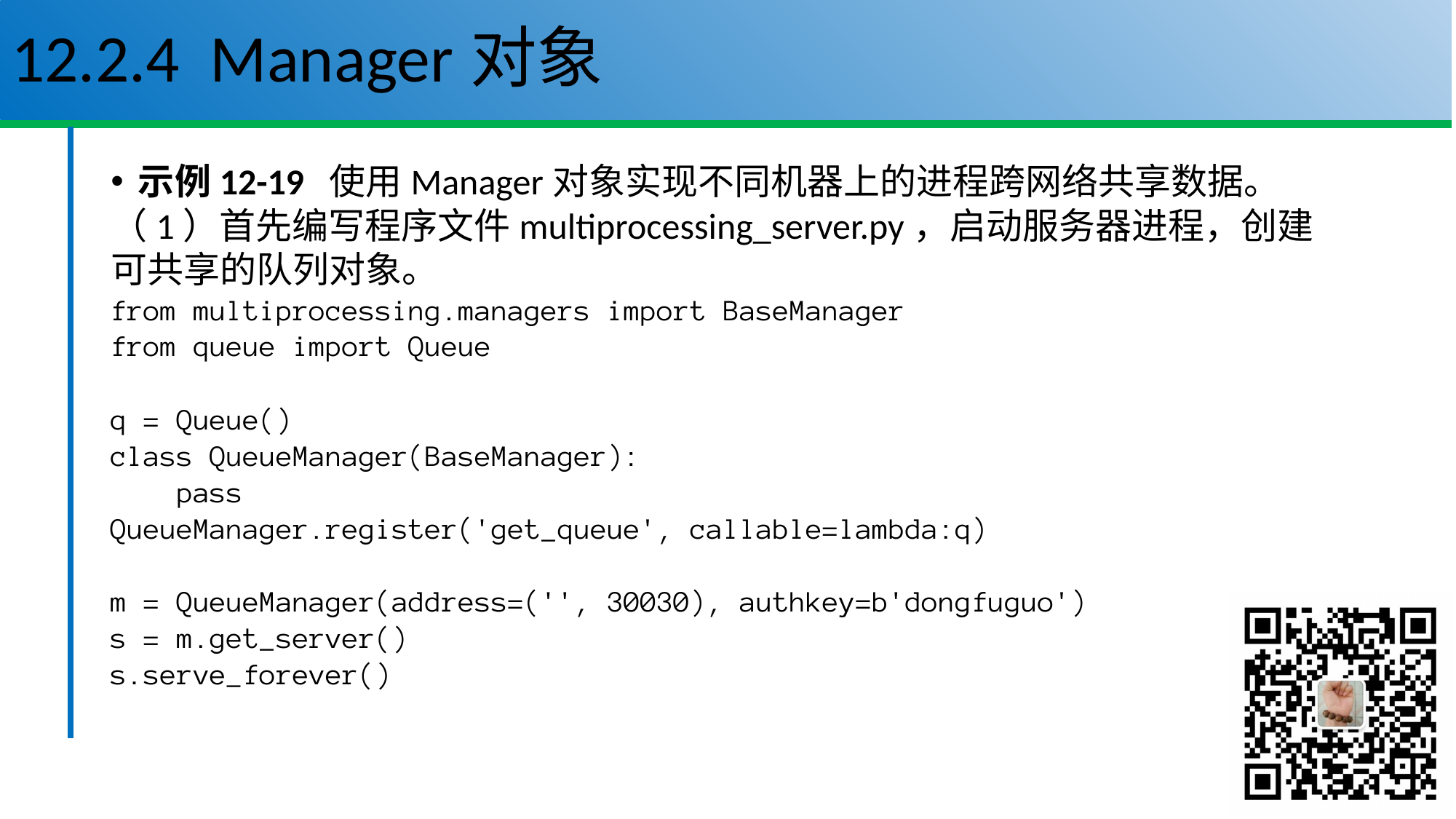

# 12.2.4  Manager对象
示例12-19  使用Manager对象实现不同机器上的进程跨网络共享数据。
（1）首先编写程序文件multiprocessing_server.py，启动服务器进程，创建可共享的队列对象。
from multiprocessing.managers import BaseManager
from queue import Queue

q = Queue()
class QueueManager(BaseManager):
    pass
QueueManager.register('get_queue', callable=lambda:q)

m = QueueManager(address=('', 30030), authkey=b'dongfuguo')
s = m.get_server()
s.serve_forever()
51